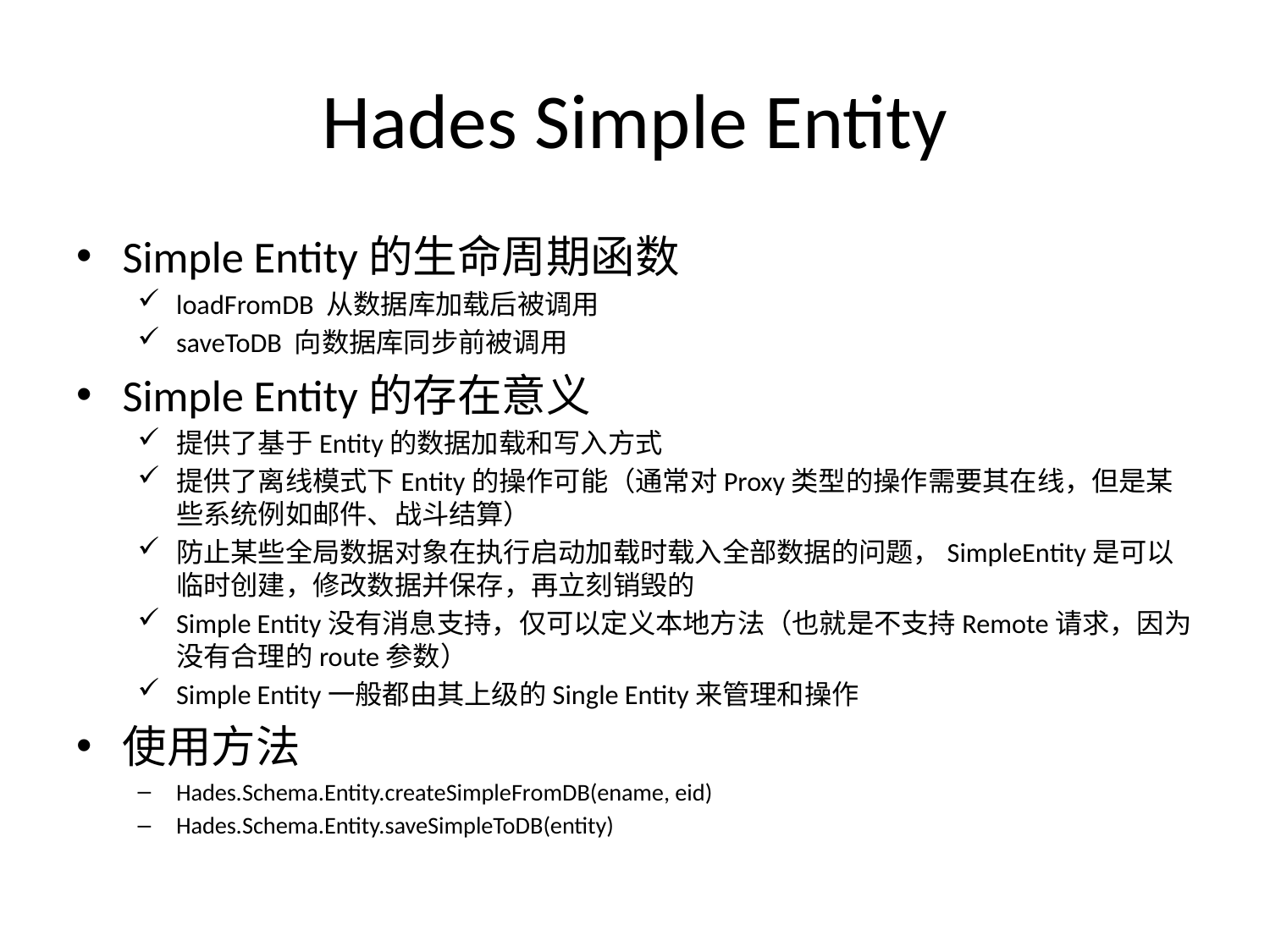

# Hades Simple Entity
Simple Entity的生命周期函数
loadFromDB 从数据库加载后被调用
saveToDB 向数据库同步前被调用
Simple Entity的存在意义
提供了基于Entity的数据加载和写入方式
提供了离线模式下Entity的操作可能（通常对Proxy类型的操作需要其在线，但是某些系统例如邮件、战斗结算）
防止某些全局数据对象在执行启动加载时载入全部数据的问题，SimpleEntity是可以临时创建，修改数据并保存，再立刻销毁的
Simple Entity没有消息支持，仅可以定义本地方法（也就是不支持Remote请求，因为没有合理的route参数）
Simple Entity一般都由其上级的Single Entity来管理和操作
使用方法
Hades.Schema.Entity.createSimpleFromDB(ename, eid)
Hades.Schema.Entity.saveSimpleToDB(entity)